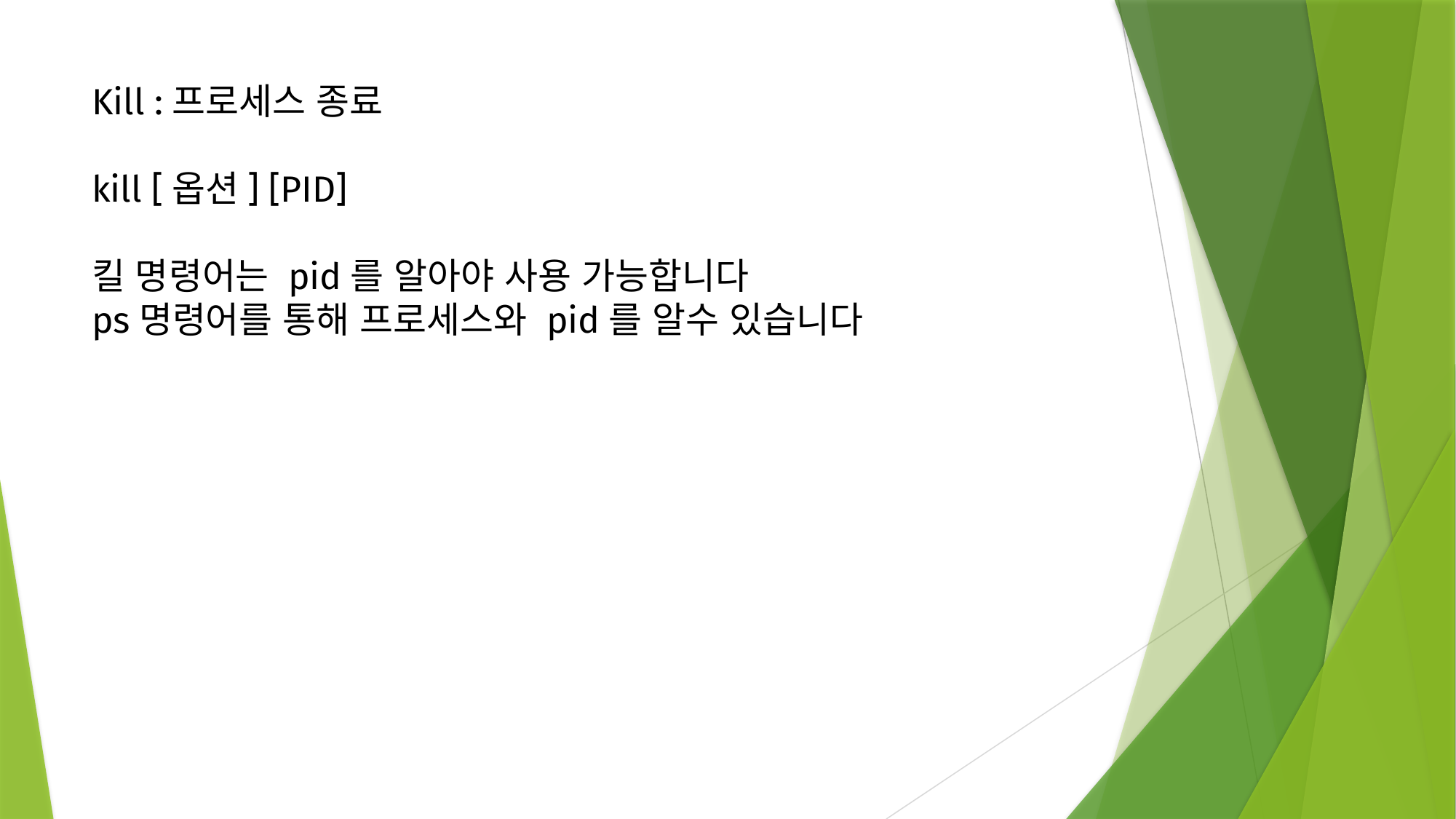

# Kill :프로세스 종료 kill [옵션] [PID] 킬 명령어는 pid를 알아야 사용 가능합니다 ps명령어를 통해 프로세스와 pid를 알수 있습니다